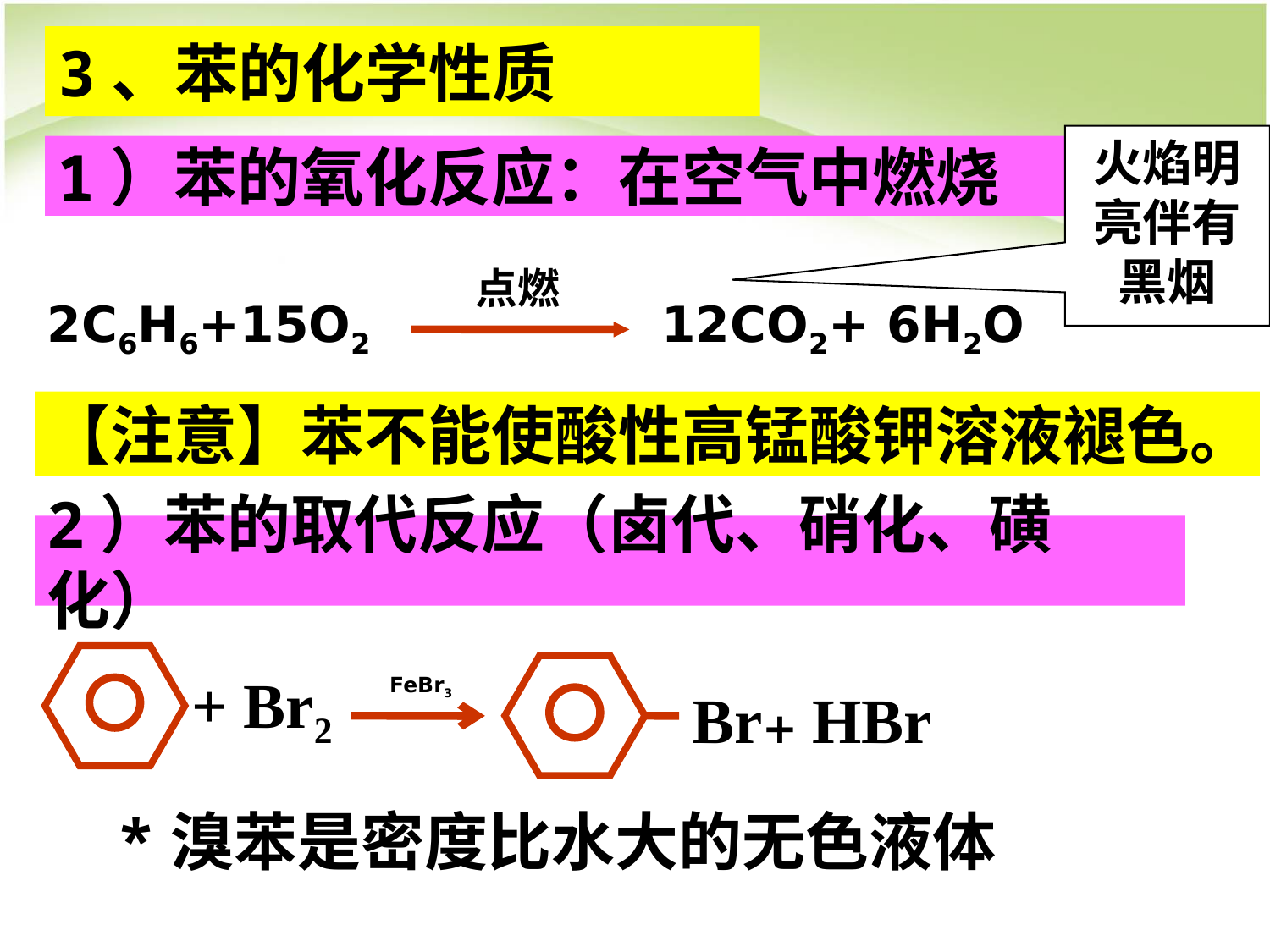

# 3、苯的化学性质
火焰明亮伴有黑烟
1）苯的氧化反应：在空气中燃烧
点燃
2C6H6+15O2                 12CO2+ 6H2O

【注意】苯不能使酸性高锰酸钾溶液褪色。
2）苯的取代反应（卤代、硝化、磺化）

+ Br2
FeBr3

Br
+ HBr

*溴苯是密度比水大的无色液体